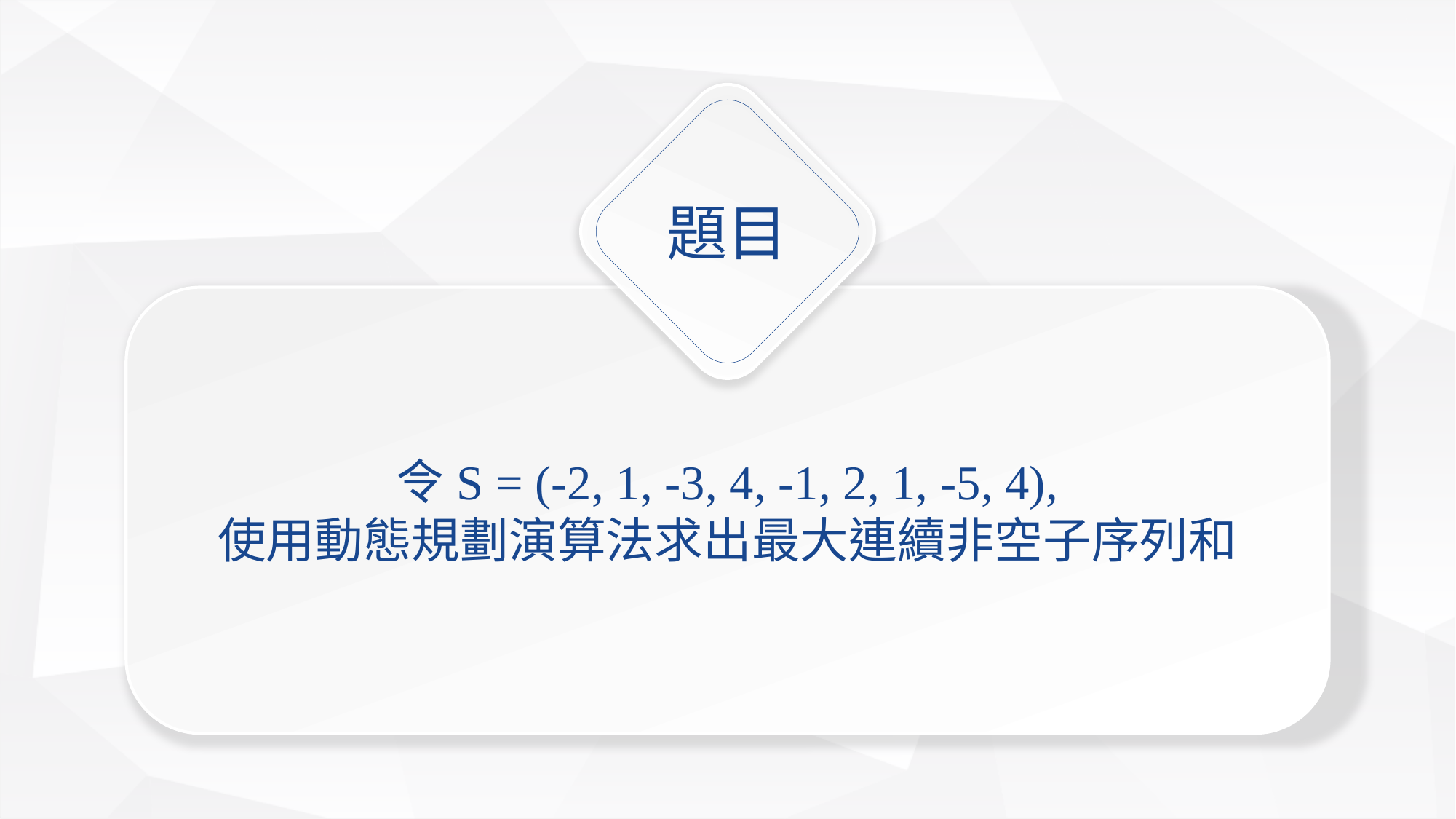

題目

令S = (-2, 1, -3, 4, -1, 2, 1, -5, 4),
使用動態規劃演算法求出最大連續非空子序列和